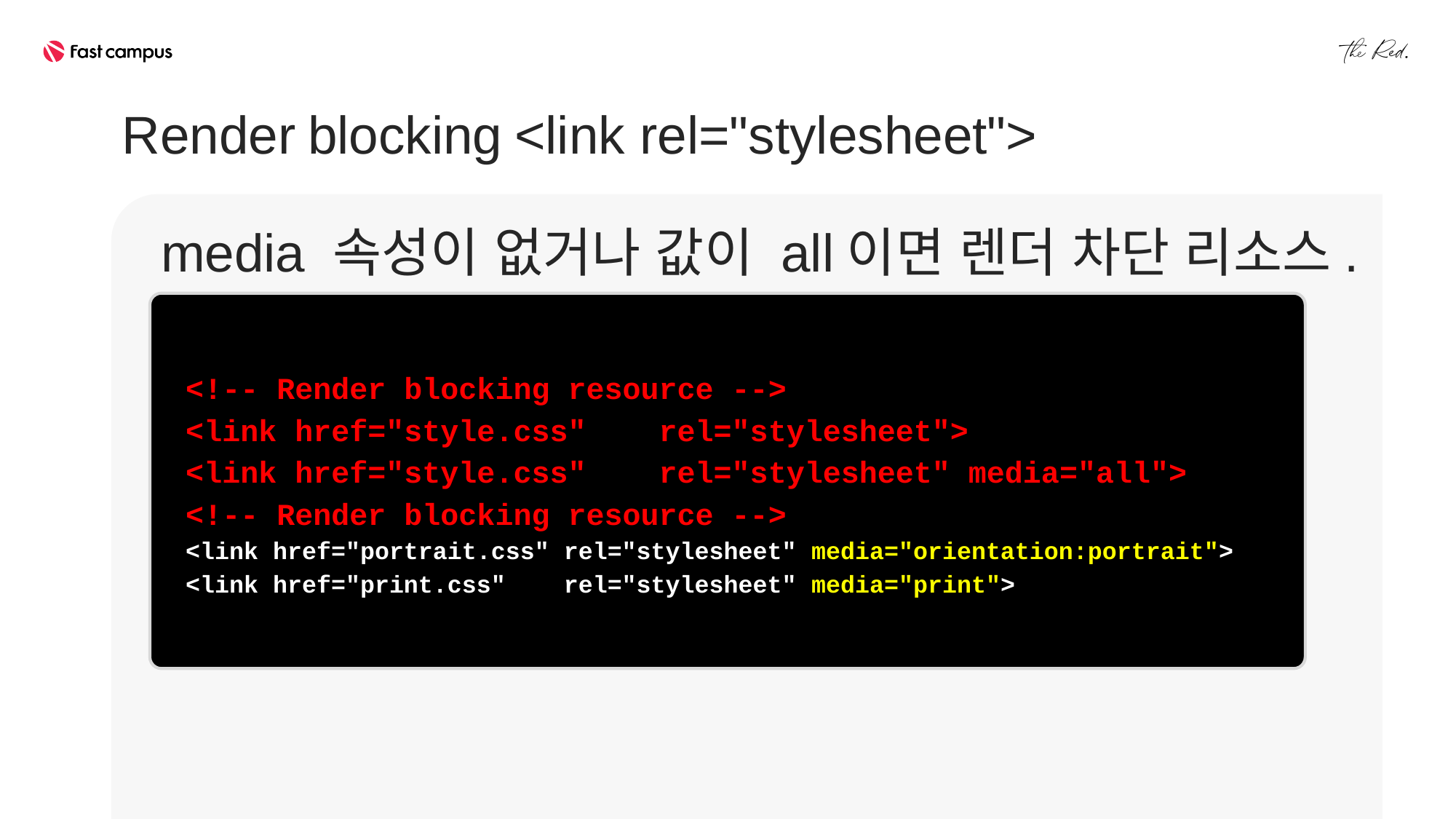

Render blocking <link rel="stylesheet">
media 속성이 없거나 값이 all이면 렌더 차단 리소스.

<!-- Render blocking resource -->
<link href="style.css"    rel="stylesheet">
<link href="style.css"    rel="stylesheet" media="all">
<!-- Render blocking resource -->
<link href="portrait.css" rel="stylesheet" media="orientation:portrait">
<link href="print.css"    rel="stylesheet" media="print">